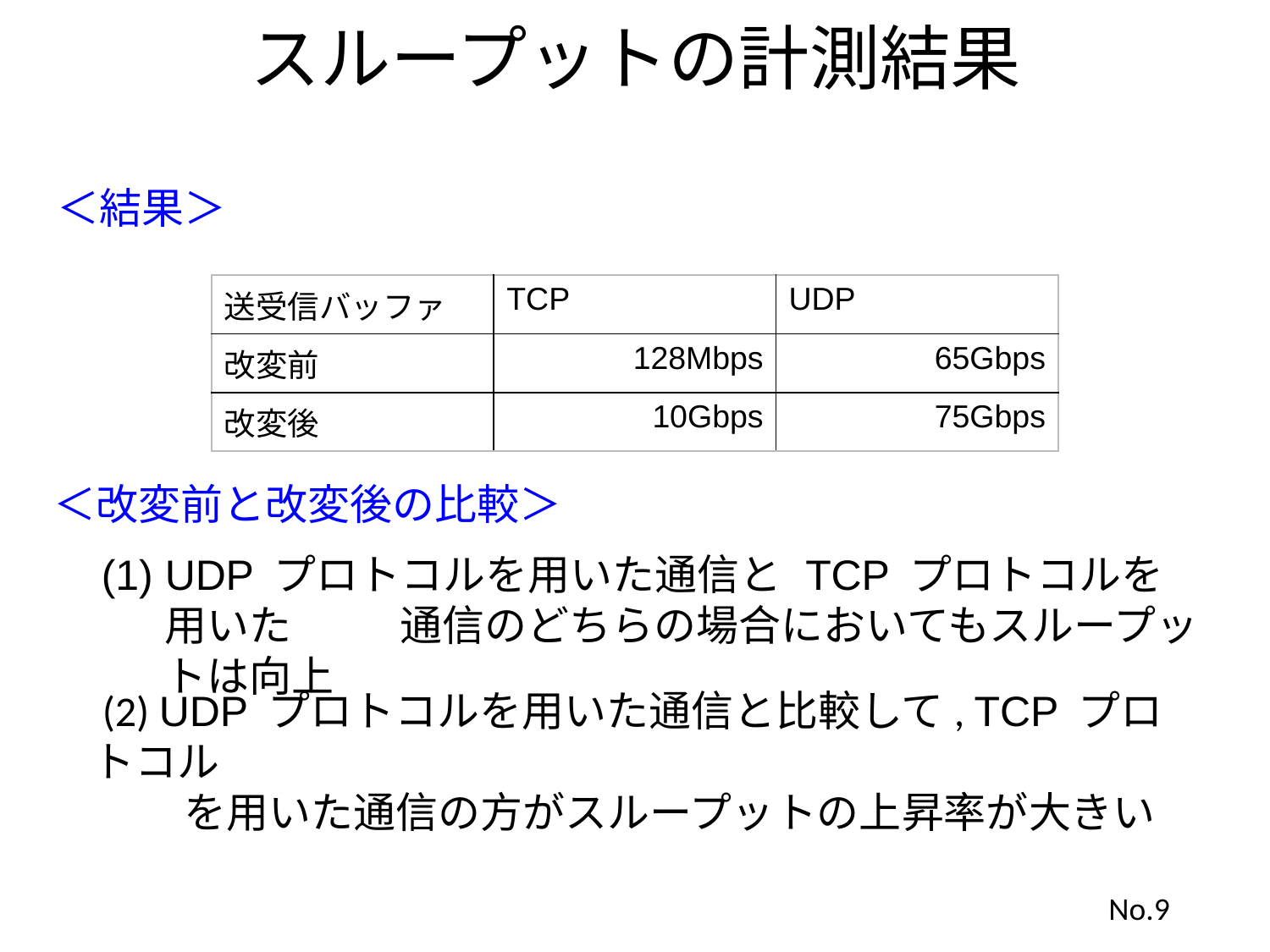

スループットの計測結果
＜結果＞
| 送受信バッファ | TCP | UDP |
| --- | --- | --- |
| 改変前 | 128Mbps | 65Gbps |
| 改変後 | 10Gbps | 75Gbps |
＜改変前と改変後の比較＞
UDP プロトコルを用いた通信と TCP プロトコルを用いた        通信のどちらの場合においてもスループットは向上
 (2) UDP プロトコルを用いた通信と比較して, TCP プロトコル
      を用いた通信の方がスループットの上昇率が大きい
No.9